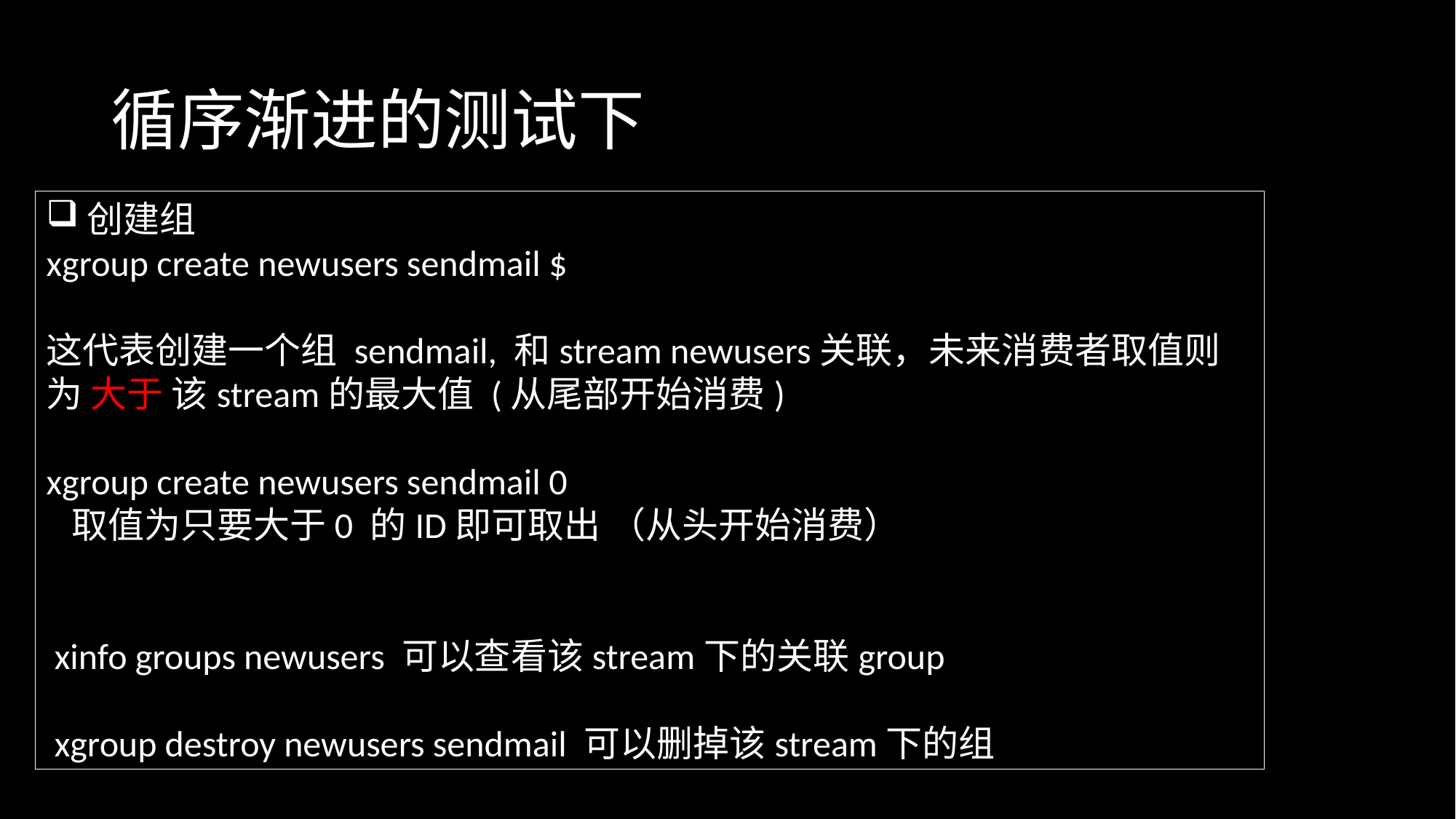

# 循序渐进的测试下
创建组
xgroup create newusers sendmail $

这代表创建一个组 sendmail, 和stream newusers关联，未来消费者取值则为 大于 该stream的最大值 (从尾部开始消费)

xgroup create newusers sendmail 0
  取值为只要大于0 的ID即可取出 （从头开始消费）

 xinfo groups newusers 可以查看该stream下的关联group

 xgroup destroy newusers sendmail 可以删掉该stream下的组